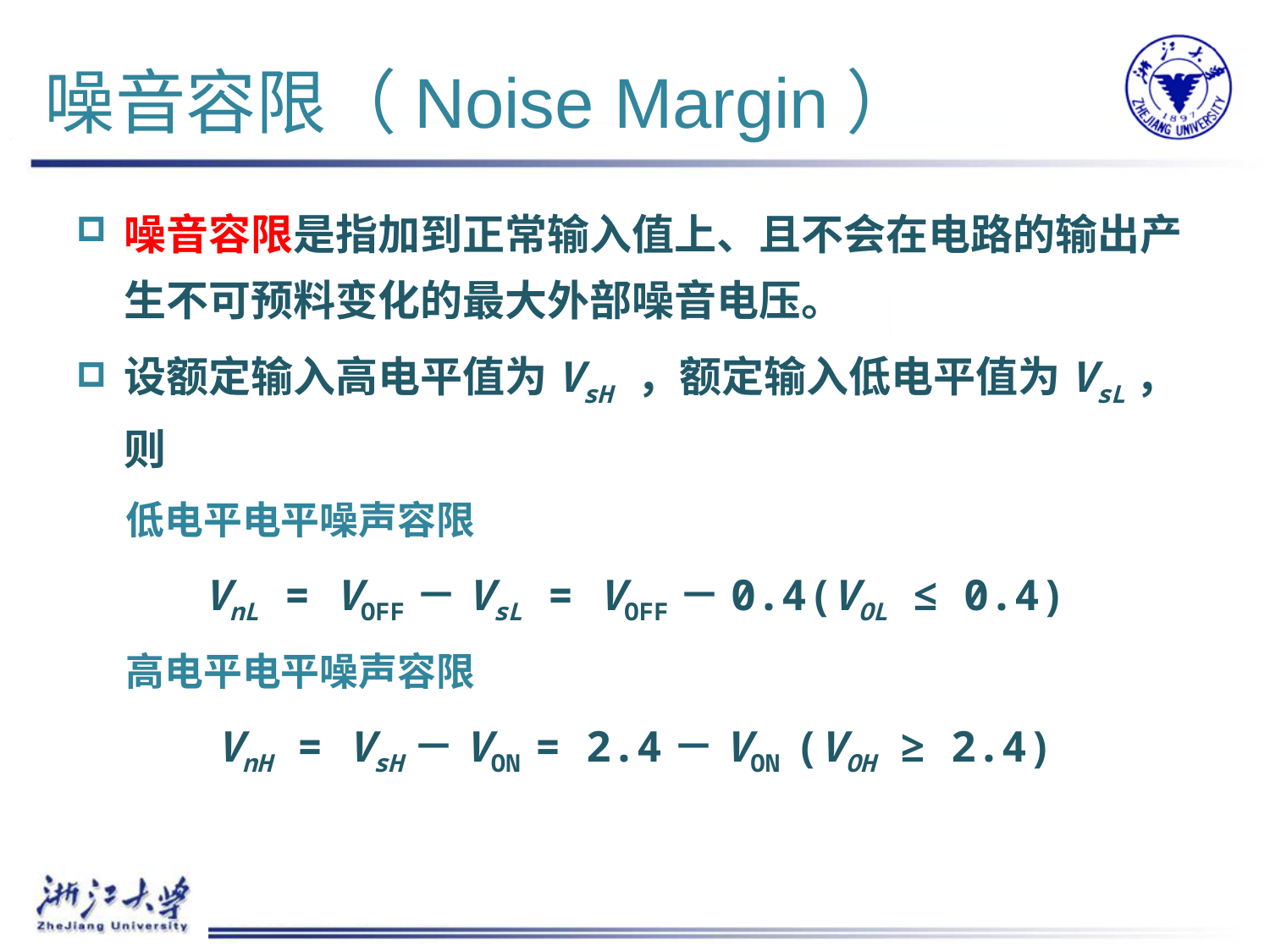

# 噪音容限（Noise Margin）
噪音容限是指加到正常输入值上、且不会在电路的输出产生不可预料变化的最大外部噪音电压。
设额定输入高电平值为VsH ，额定输入低电平值为VsL，则
低电平电平噪声容限
VnL = VOFF－VsL = VOFF－0.4(VOL ≤ 0.4)
高电平电平噪声容限
VnH = VsH－VON = 2.4－VON (VOH ≥ 2.4)